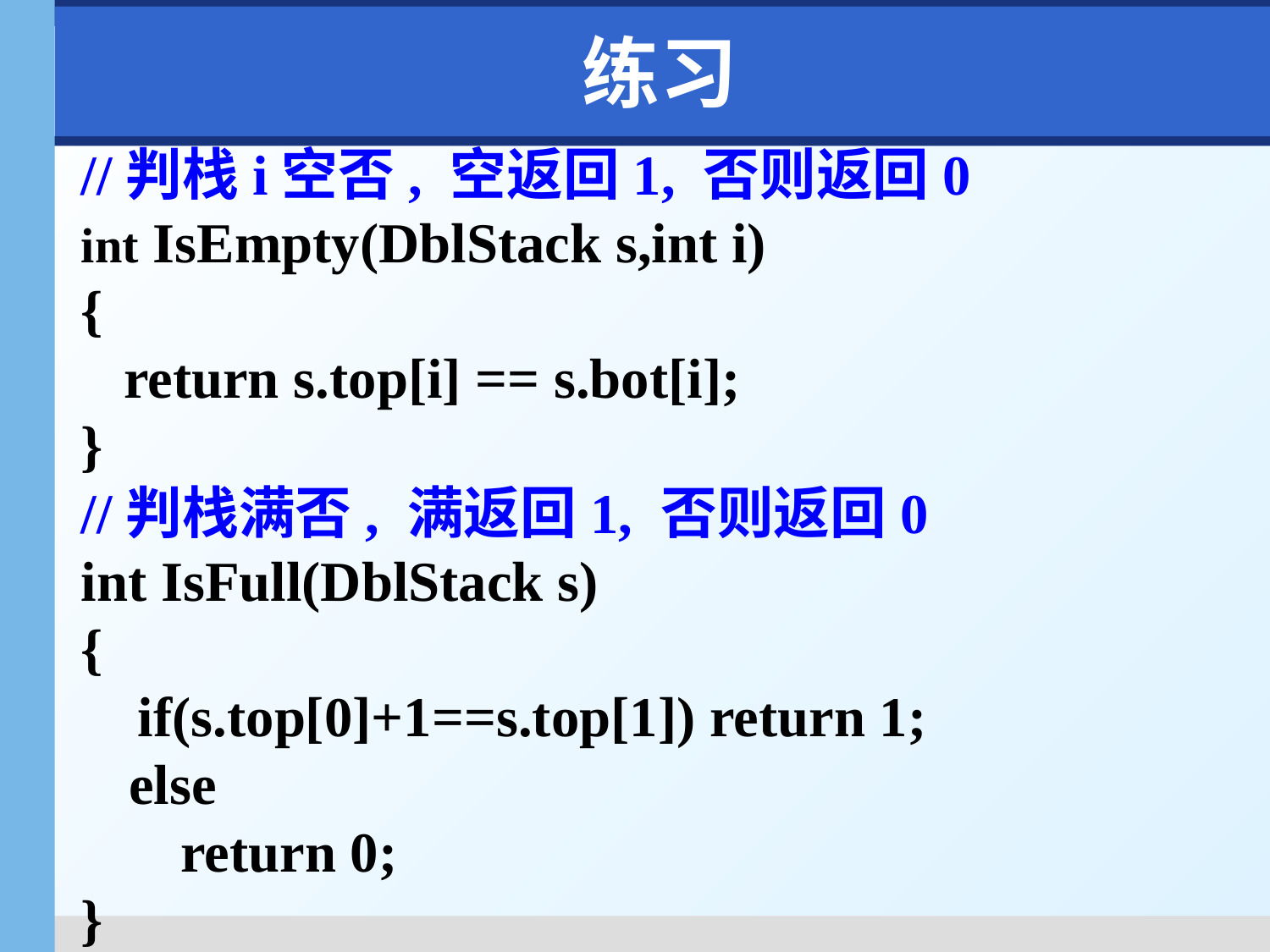

# 练习
//判栈i空否, 空返回1, 否则返回0
int IsEmpty(DblStack s,int i)
{
   return s.top[i] == s.bot[i];
}
//判栈满否, 满返回1, 否则返回0
int IsFull(DblStack s)
{
    if(s.top[0]+1==s.top[1]) return 1;
	else
       return 0;
}